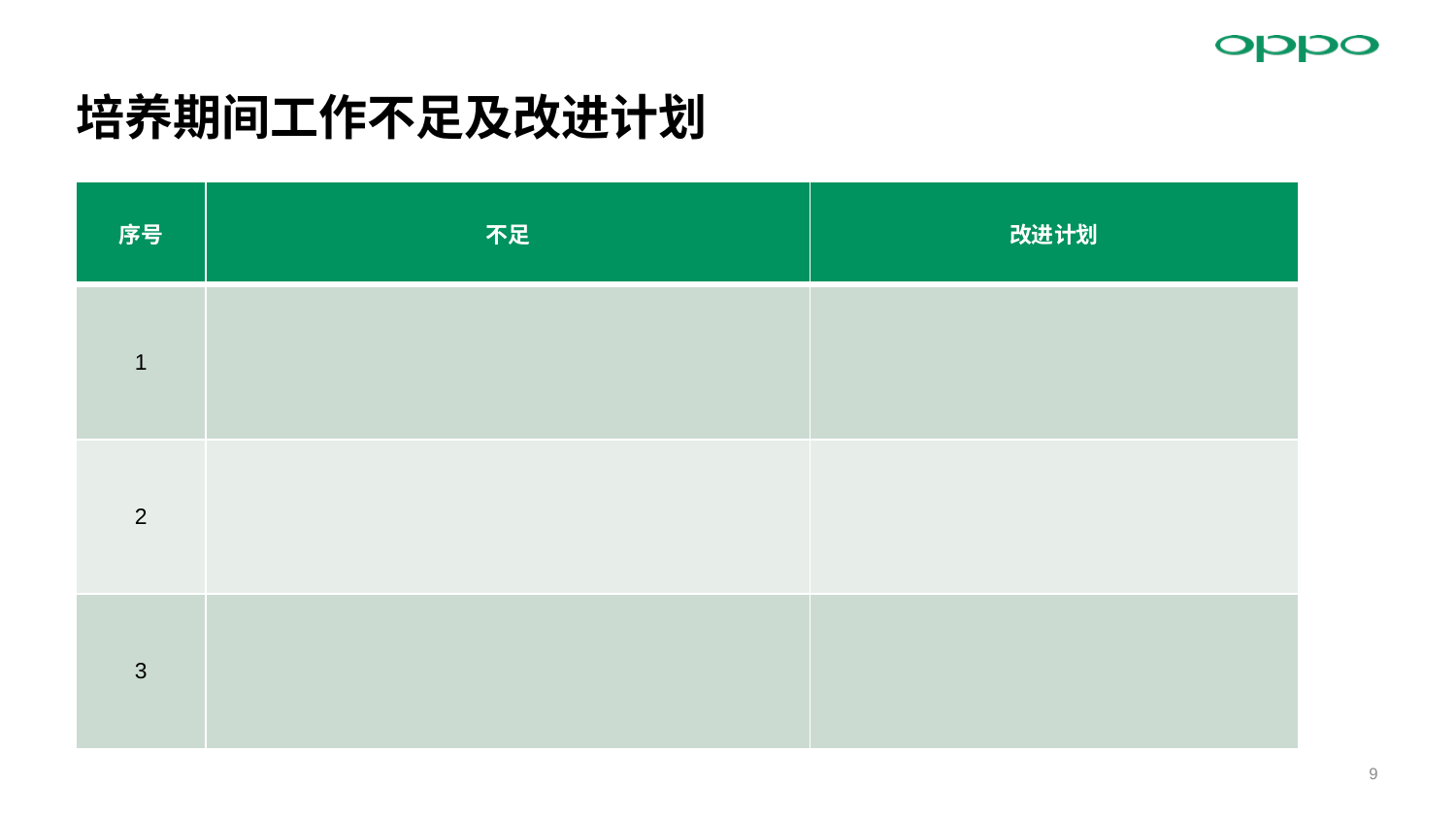

# 培养期间工作不足及改进计划
| 序号 | 不足 | 改进计划 |
| --- | --- | --- |
| 1 |  |  |
| 2 |  |  |
| 3 |  |  |